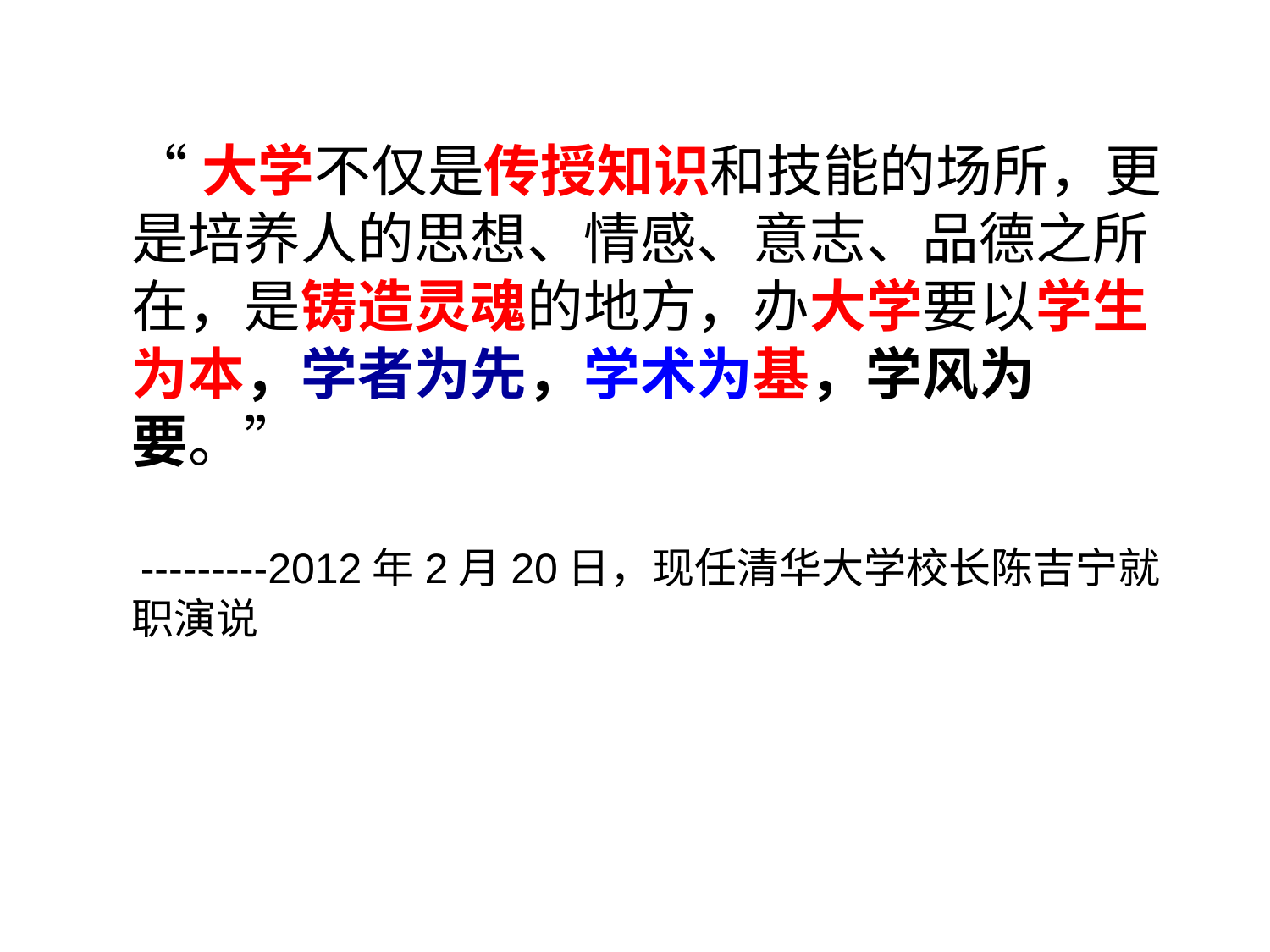

“大学不仅是传授知识和技能的场所，更是培养人的思想、情感、意志、品德之所在，是铸造灵魂的地方，办大学要以学生为本，学者为先，学术为基，学风为要。”

 ---------2012年2月20日，现任清华大学校长陈吉宁就职演说